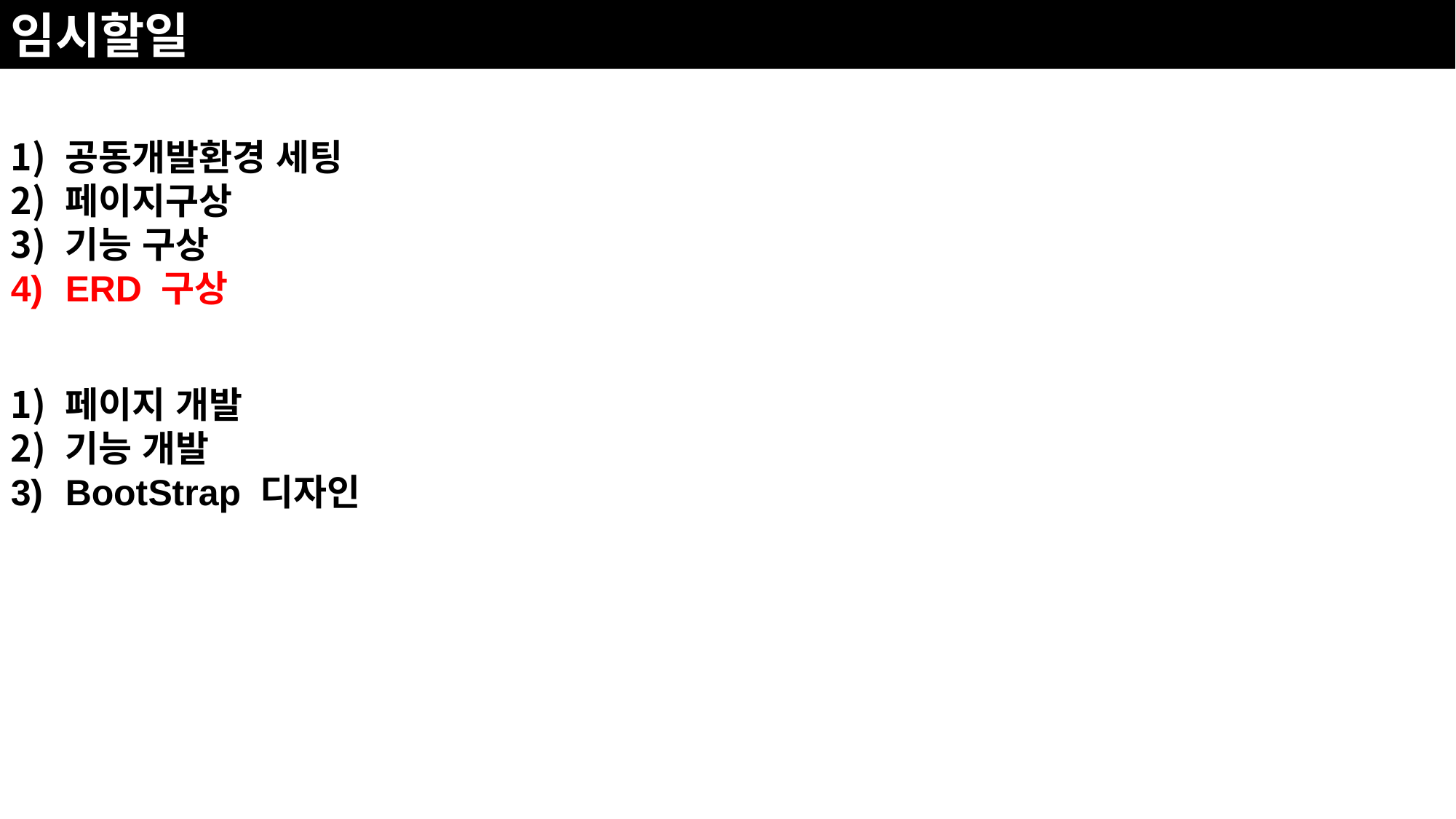

임시할일
공동개발환경 세팅
페이지구상
기능 구상
ERD 구상
페이지 개발
기능 개발
BootStrap 디자인